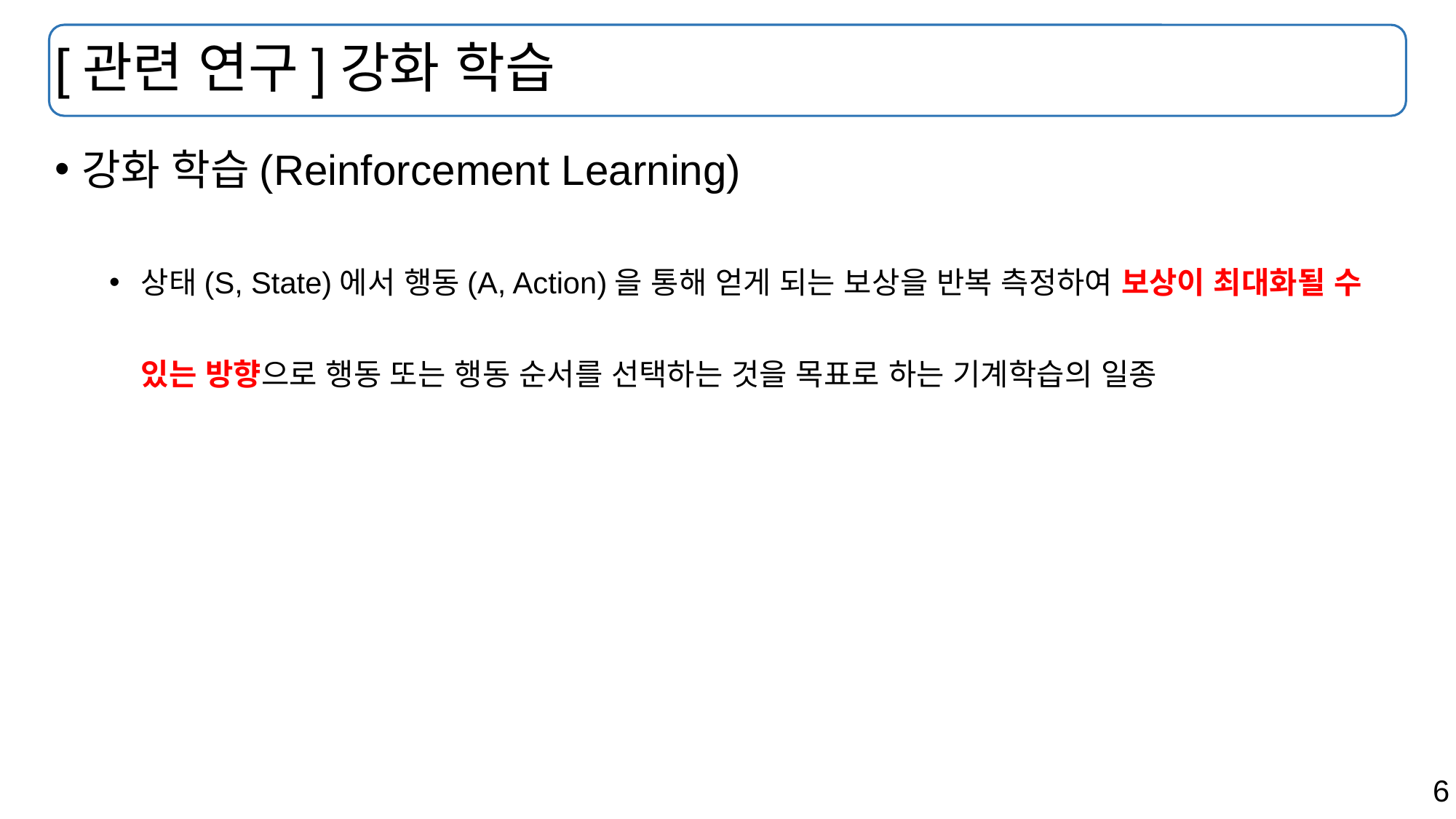

# [관련 연구]강화 학습
강화 학습(Reinforcement Learning)
상태(S, State)에서 행동(A, Action)을 통해 얻게 되는 보상을 반복 측정하여 보상이 최대화될 수 있는 방향으로 행동 또는 행동 순서를 선택하는 것을 목표로 하는 기계학습의 일종
6